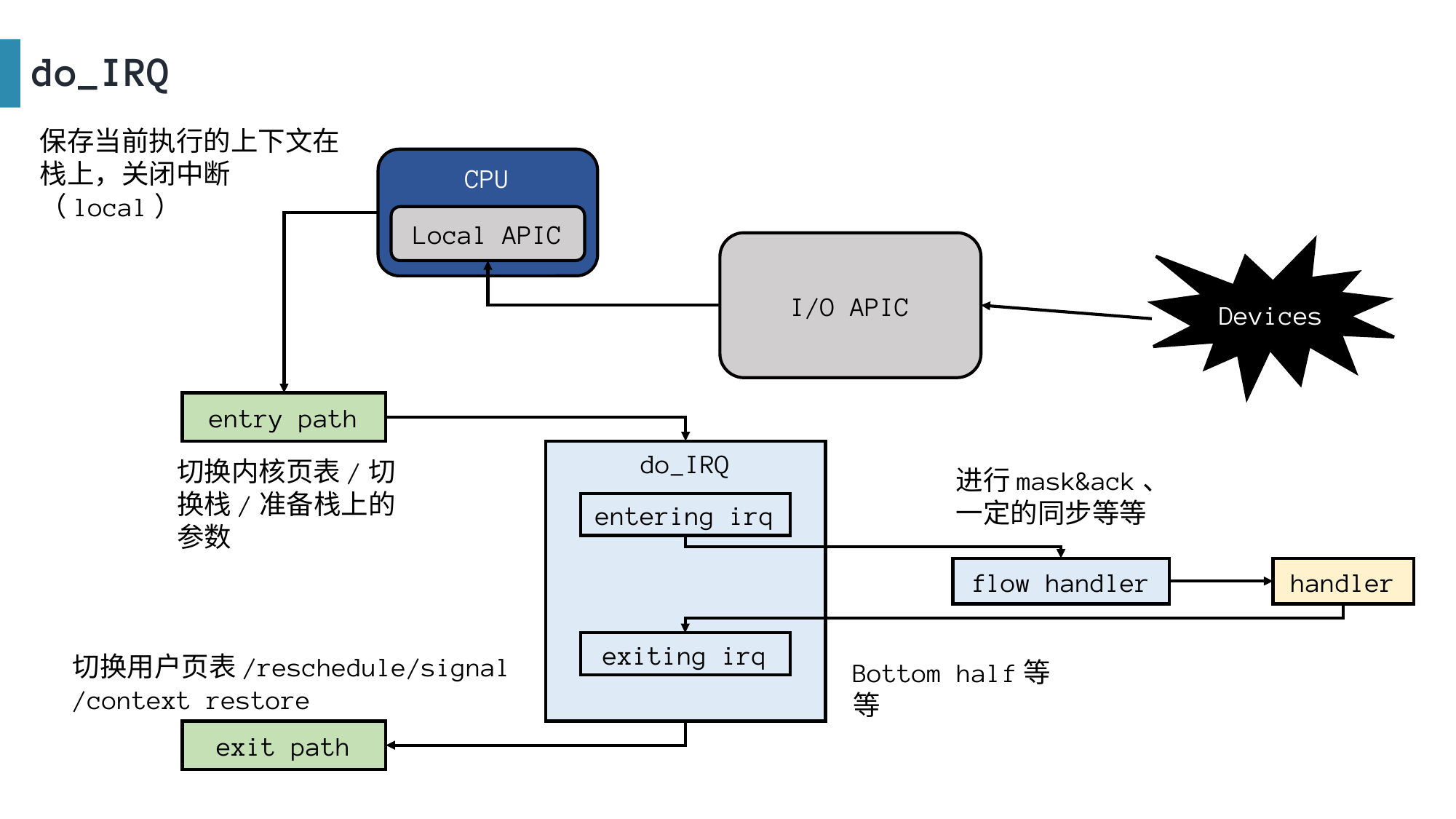

do_IRQ

保存当前执行的上下文在栈上，关闭中断（local）
CPU
Local APIC
I/O APIC
Devices
entry path
do_IRQ
切换内核页表/切换栈/准备栈上的参数
进行mask&ack、一定的同步等等
entering irq
handler
flow handler
exiting irq
切换用户页表/reschedule/signal
/context restore
Bottom half等等
exit path